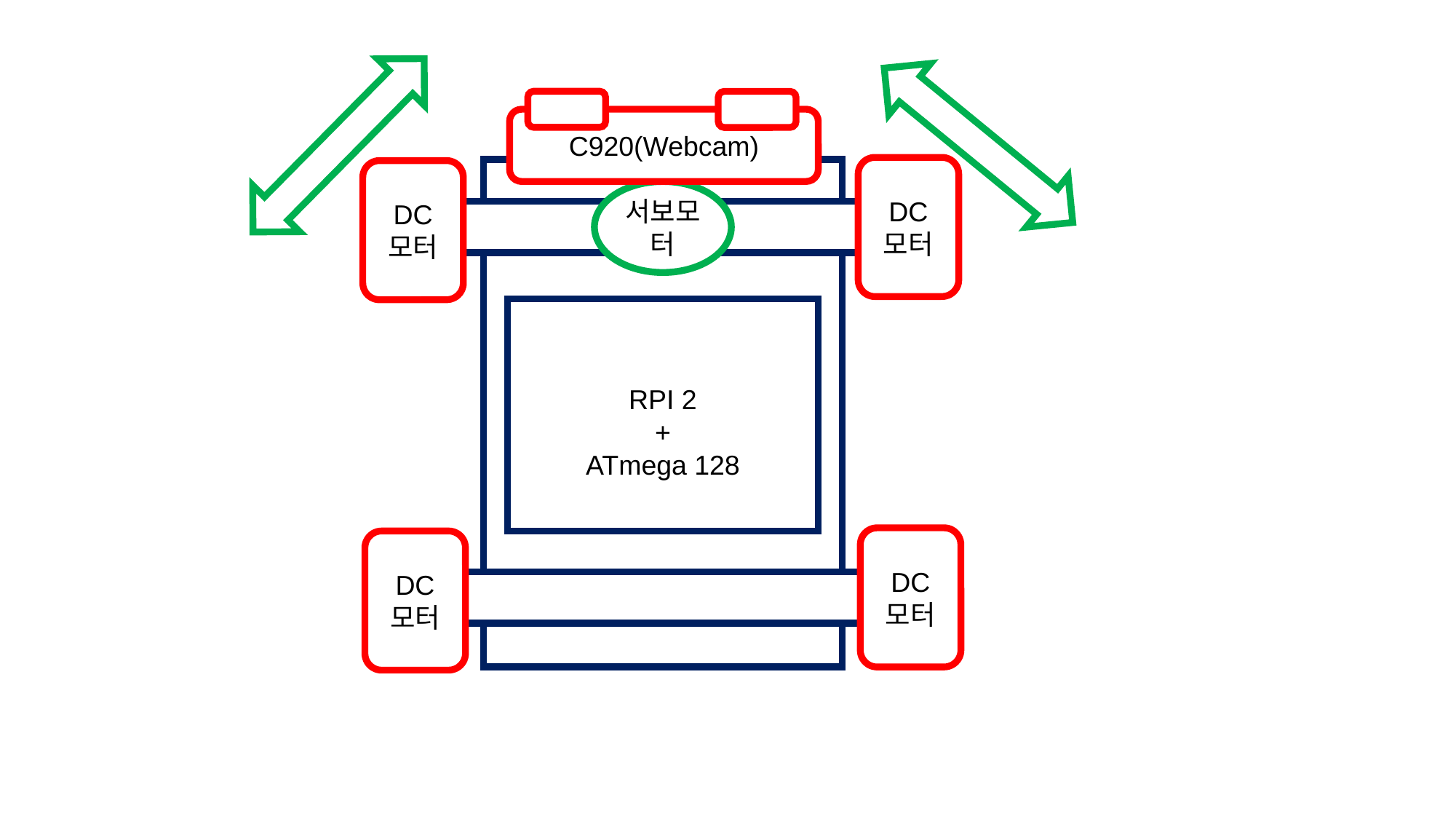

C920(Webcam)

DC
모터

DC
모터
서보모터

RPI 2
+
ATmega 128
DC
모터
DC
모터